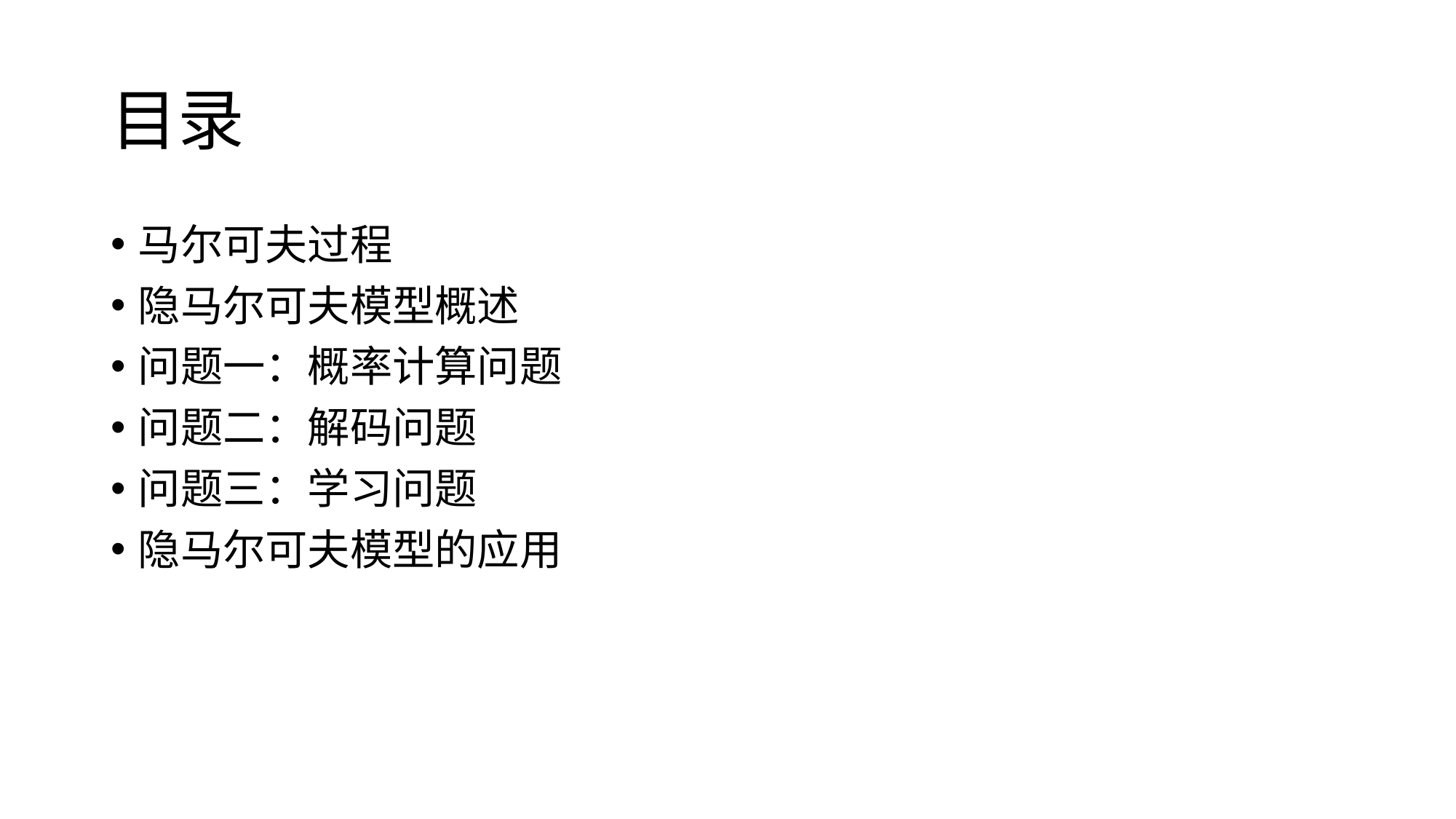

# 目录
马尔可夫过程
隐马尔可夫模型概述
问题一：概率计算问题
问题二：解码问题
问题三：学习问题
隐马尔可夫模型的应用